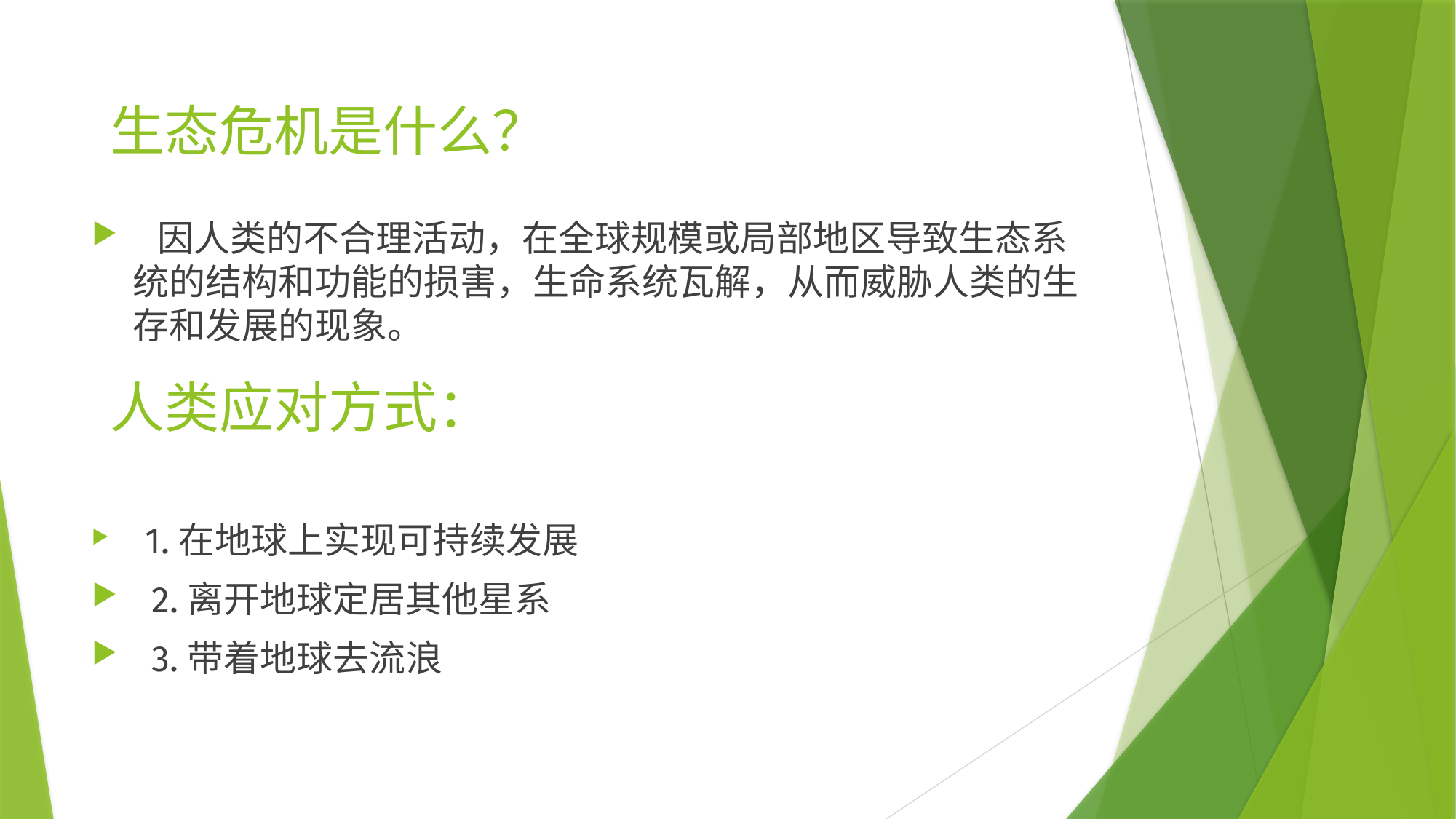

生态危机是什么？
  因人类的不合理活动，在全球规模或局部地区导致生态系统的结构和功能的损害，生命系统瓦解，从而威胁人类的生存和发展的现象。
# 人类应对方式：
  1.在地球上实现可持续发展
  2.离开地球定居其他星系
  3.带着地球去流浪